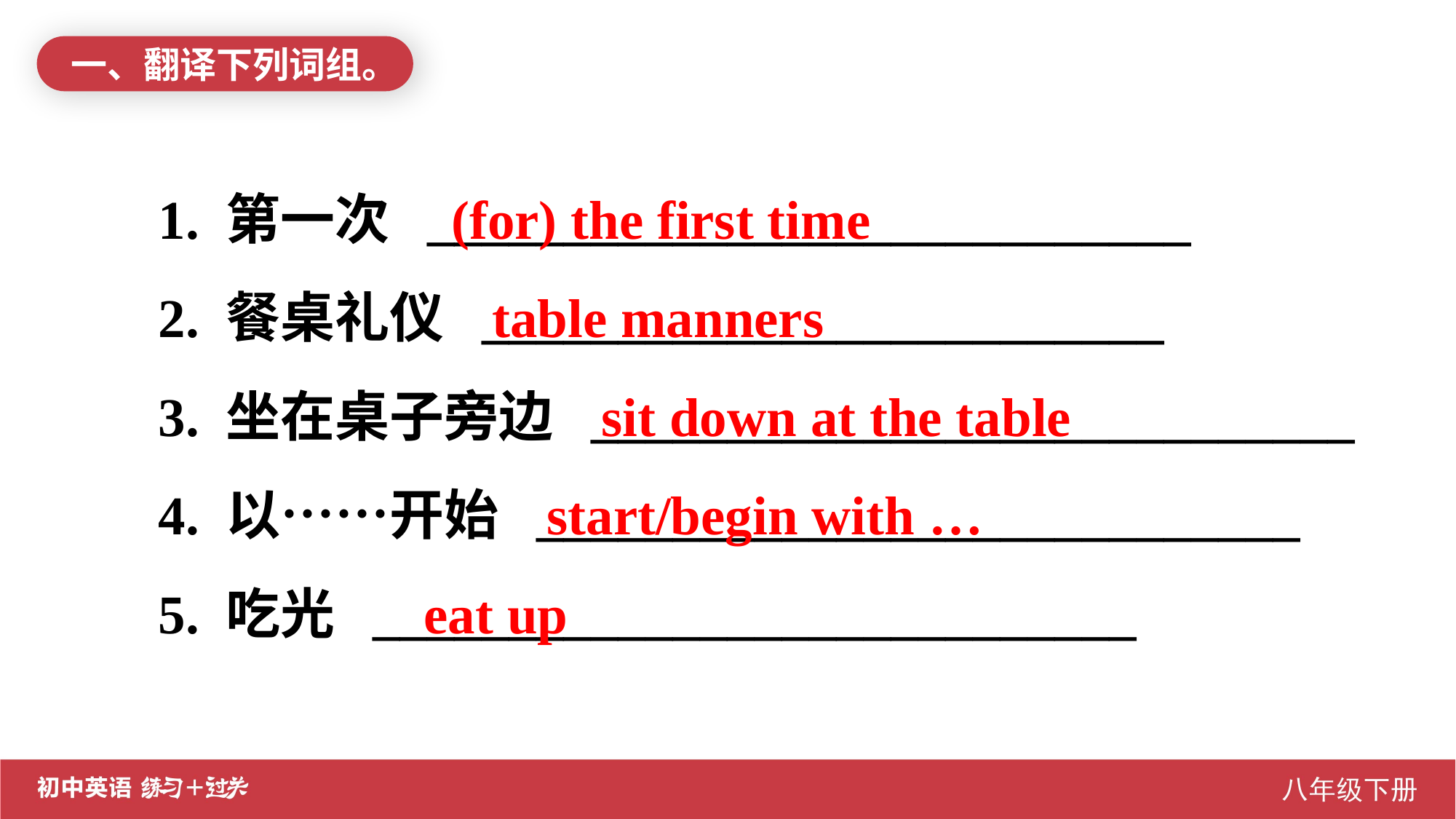

一、翻译下列词组。
1. 第一次  ____________________________
2. 餐桌礼仪  _________________________
3. 坐在桌子旁边  ____________________________
4. 以……开始  ____________________________
5. 吃光  ____________________________
  (for) the first time
     table manners
             sit down at the table
         start/begin with …
eat up